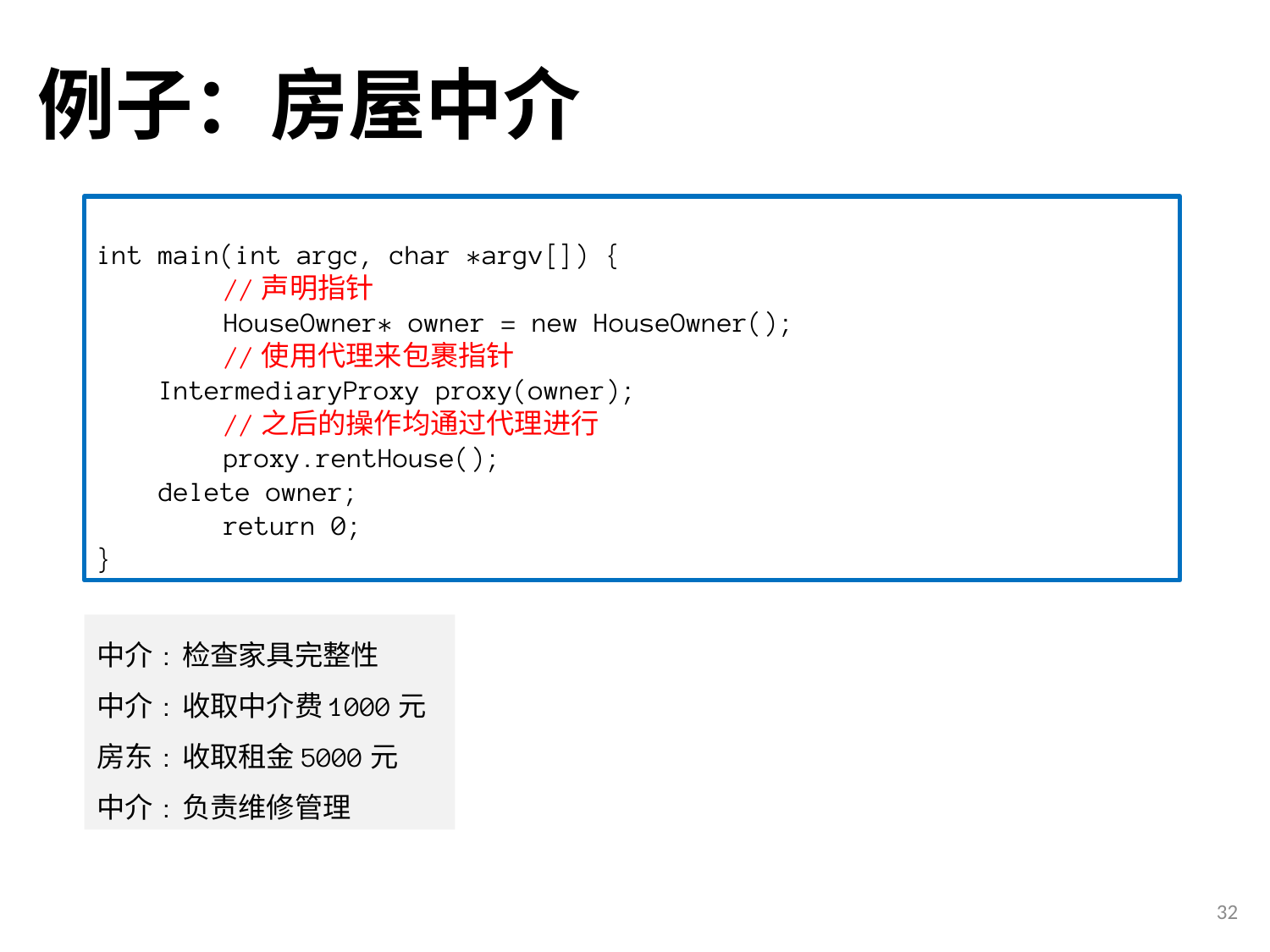

# 例子：房屋中介

int main(int argc, char *argv[]) {
	//声明指针
	HouseOwner* owner = new HouseOwner();
	//使用代理来包裹指针
    IntermediaryProxy proxy(owner);
	//之后的操作均通过代理进行
	proxy.rentHouse();
    delete owner;
	return 0;
}
中介:检查家具完整性
中介:收取中介费1000元
房东:收取租金5000元
中介:负责维修管理
32